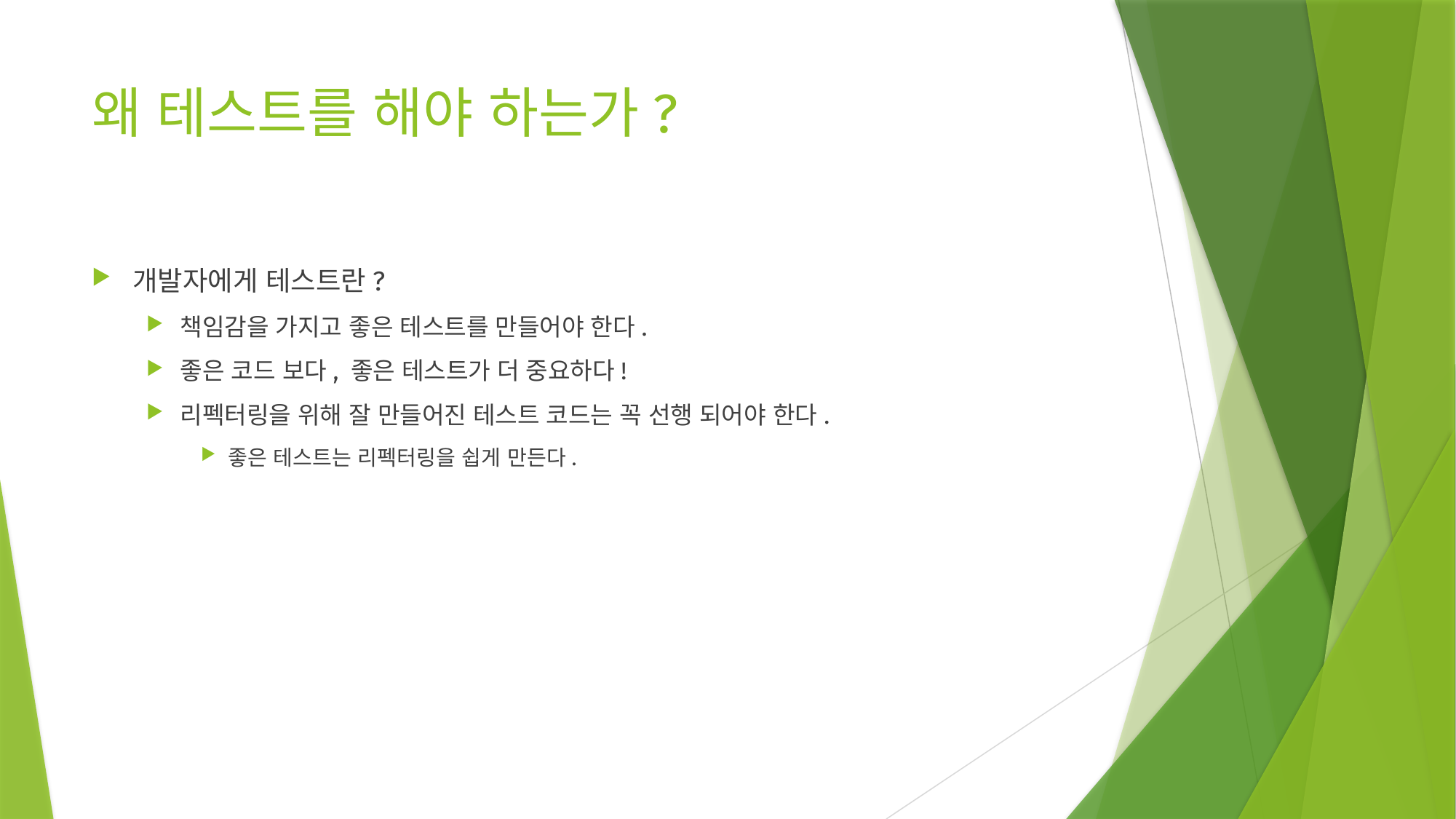

# 왜 테스트를 해야 하는가?
개발자에게 테스트란?
책임감을 가지고 좋은 테스트를 만들어야 한다.
좋은 코드 보다, 좋은 테스트가 더 중요하다!
리펙터링을 위해 잘 만들어진 테스트 코드는 꼭 선행 되어야 한다.
좋은 테스트는 리펙터링을 쉽게 만든다.